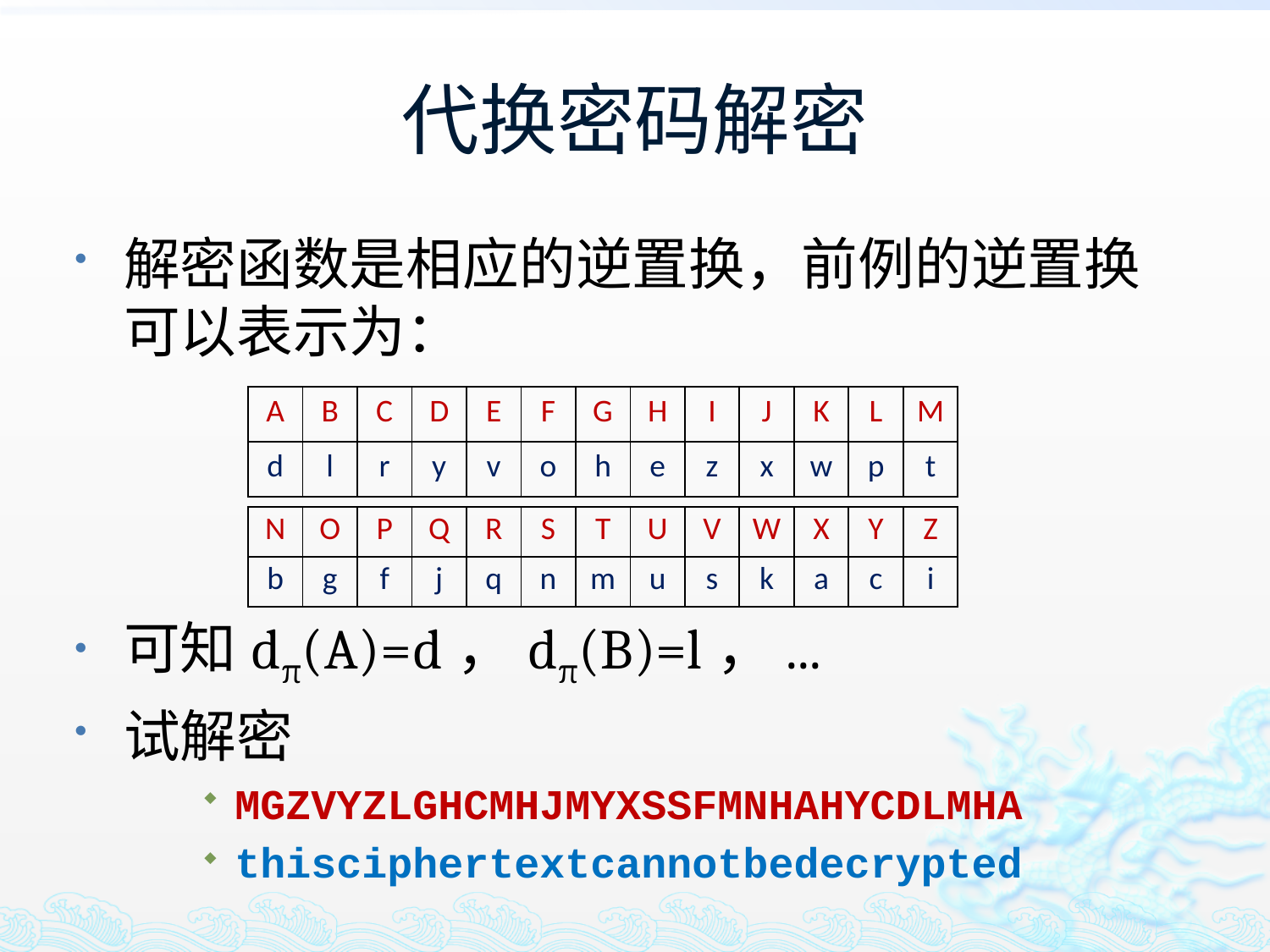

# 代换密码解密
解密函数是相应的逆置换，前例的逆置换可以表示为：

可知dπ(A)=d，dπ(B)=l，...
试解密
MGZVYZLGHCMHJMYXSSFMNHAHYCDLMHA
thisciphertextcannotbedecrypted
| A | B | C | D | E | F | G | H | I | J | K | L | M |
| --- | --- | --- | --- | --- | --- | --- | --- | --- | --- | --- | --- | --- |
| d | l | r | y | v | o | h | e | z | x | w | p | t |
| N | O | P | Q | R | S | T | U | V | W | X | Y | Z |
| --- | --- | --- | --- | --- | --- | --- | --- | --- | --- | --- | --- | --- |
| b | g | f | j | q | n | m | u | s | k | a | c | i |